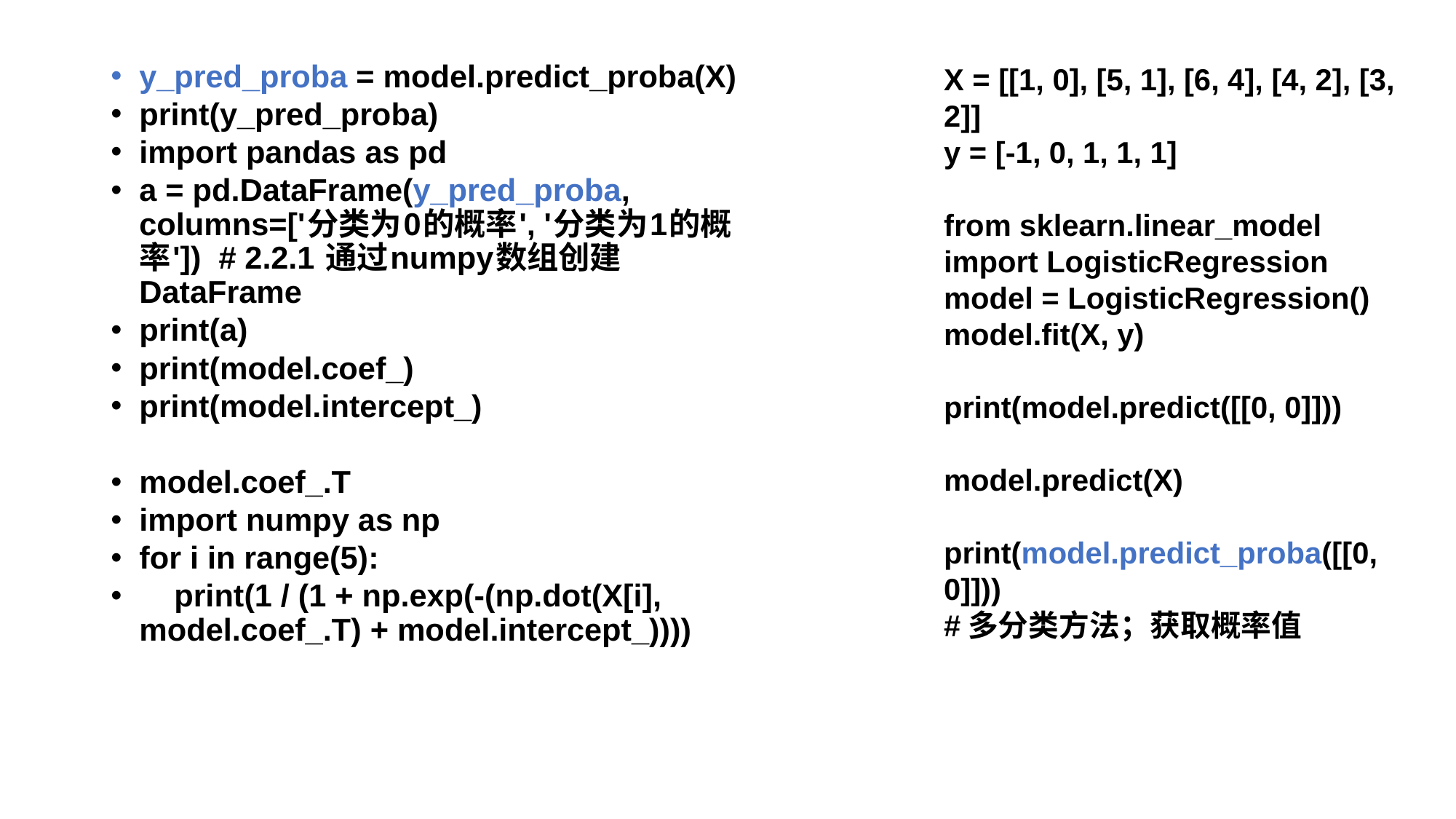

y_pred_proba = model.predict_proba(X)
print(y_pred_proba)
import pandas as pd
a = pd.DataFrame(y_pred_proba, columns=['分类为0的概率', '分类为1的概率'])  # 2.2.1 通过numpy数组创建DataFrame
print(a)
print(model.coef_)
print(model.intercept_)

model.coef_.T
import numpy as np
for i in range(5):
    print(1 / (1 + np.exp(-(np.dot(X[i], model.coef_.T) + model.intercept_))))

X = [[1, 0], [5, 1], [6, 4], [4, 2], [3, 2]]
y = [-1, 0, 1, 1, 1]

from sklearn.linear_model import LogisticRegression
model = LogisticRegression()
model.fit(X, y)

print(model.predict([[0, 0]]))

model.predict(X)

print(model.predict_proba([[0, 0]]))
#多分类方法；获取概率值